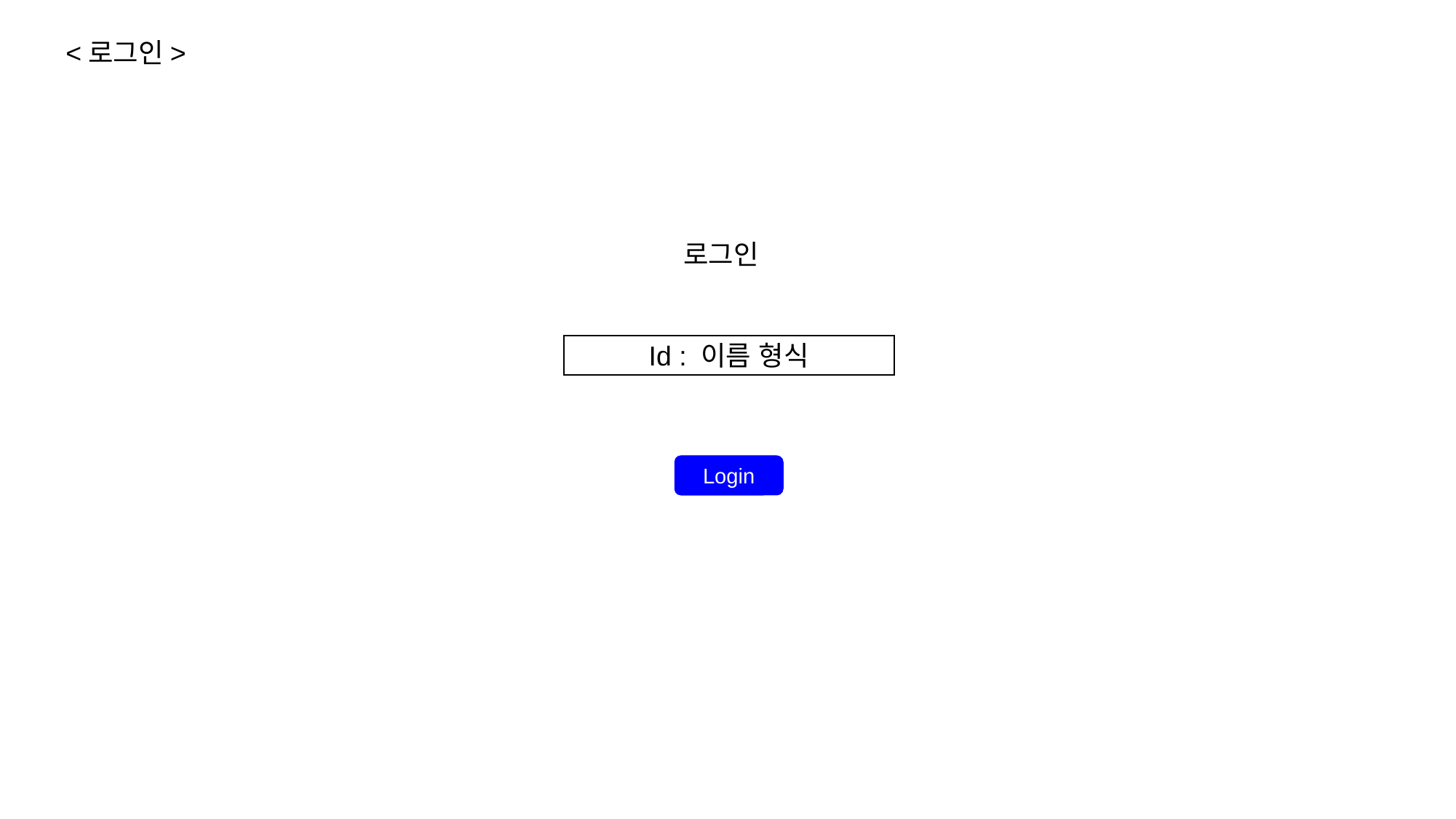

<로그인>
로그인
Id : 이름 형식
Login